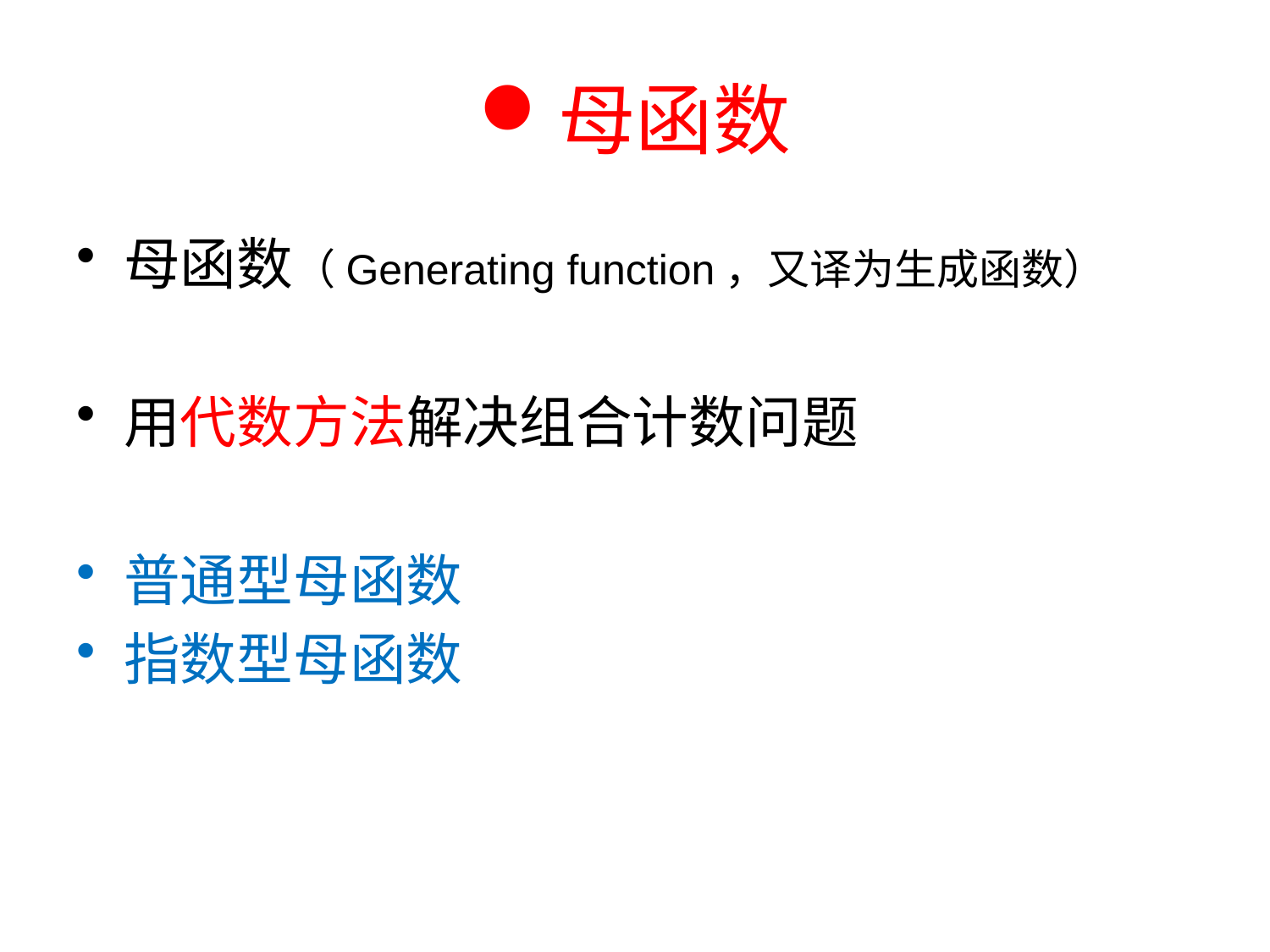

# 母函数
母函数（Generating function，又译为生成函数）

用代数方法解决组合计数问题

普通型母函数
指数型母函数